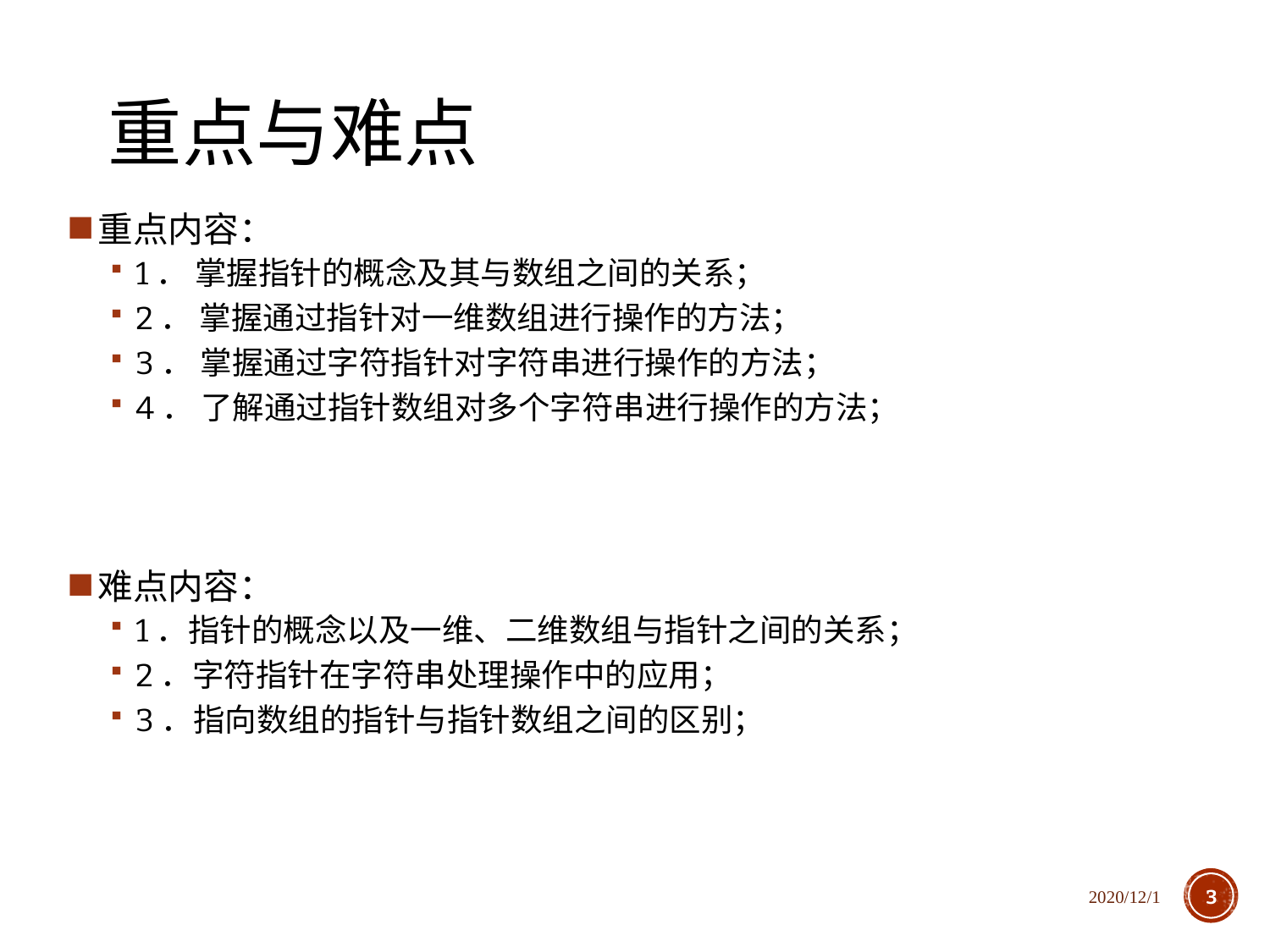

# 重点与难点
重点内容：
1． 掌握指针的概念及其与数组之间的关系；
2． 掌握通过指针对一维数组进行操作的方法；
3． 掌握通过字符指针对字符串进行操作的方法；
4． 了解通过指针数组对多个字符串进行操作的方法；

难点内容：
1．指针的概念以及一维、二维数组与指针之间的关系；
2．字符指针在字符串处理操作中的应用；
3．指向数组的指针与指针数组之间的区别；
2020/12/1
3